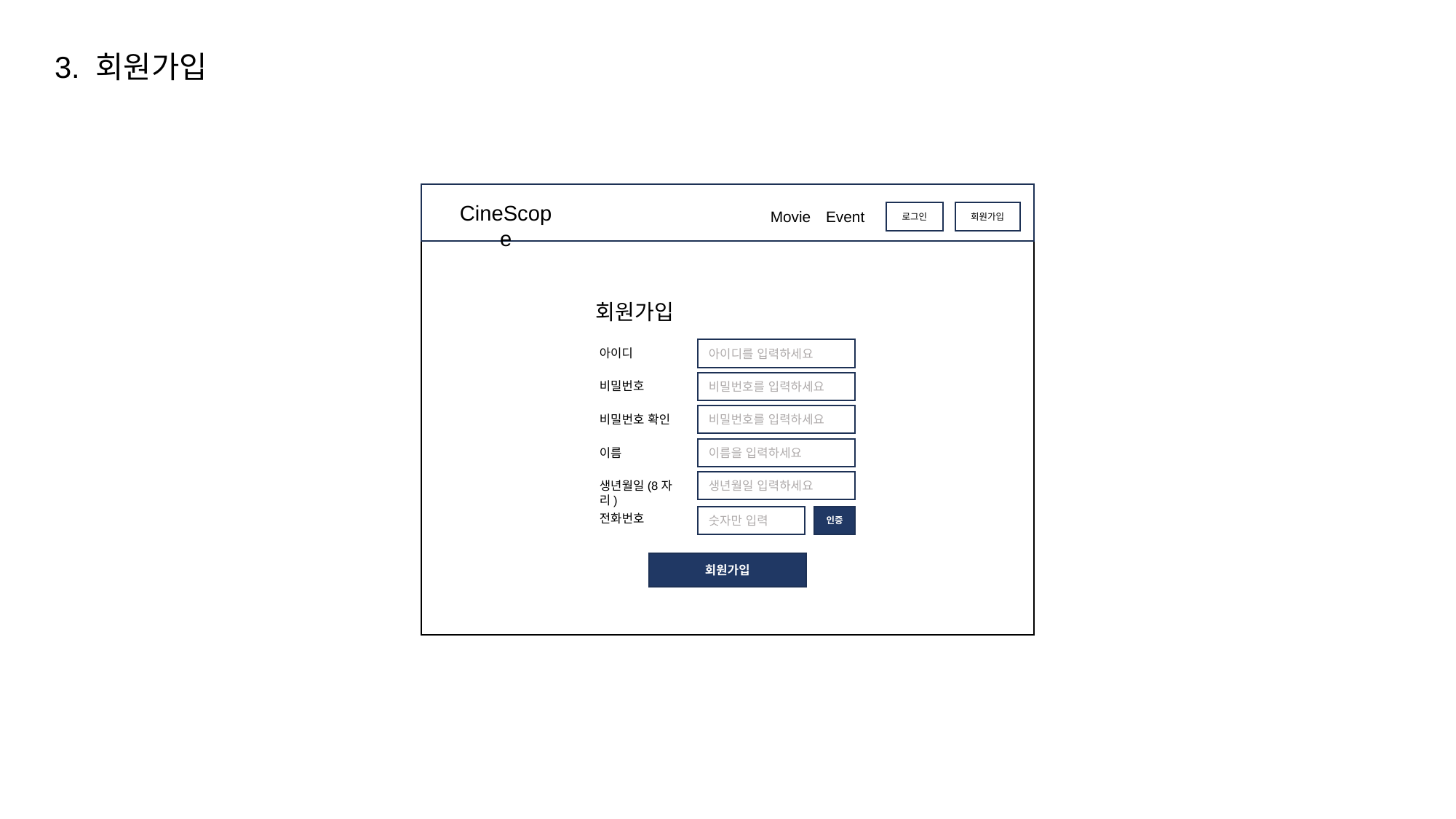

# 3. 회원가입

CineScope
Movie
Event
로그인
회원가입
회원가입
아이디를 입력하세요
아이디
비밀번호를 입력하세요
비밀번호
비밀번호를 입력하세요
비밀번호 확인
이름을 입력하세요
이름
생년월일 입력하세요
생년월일(8자리)
전화번호
숫자만 입력
인증
회원가입